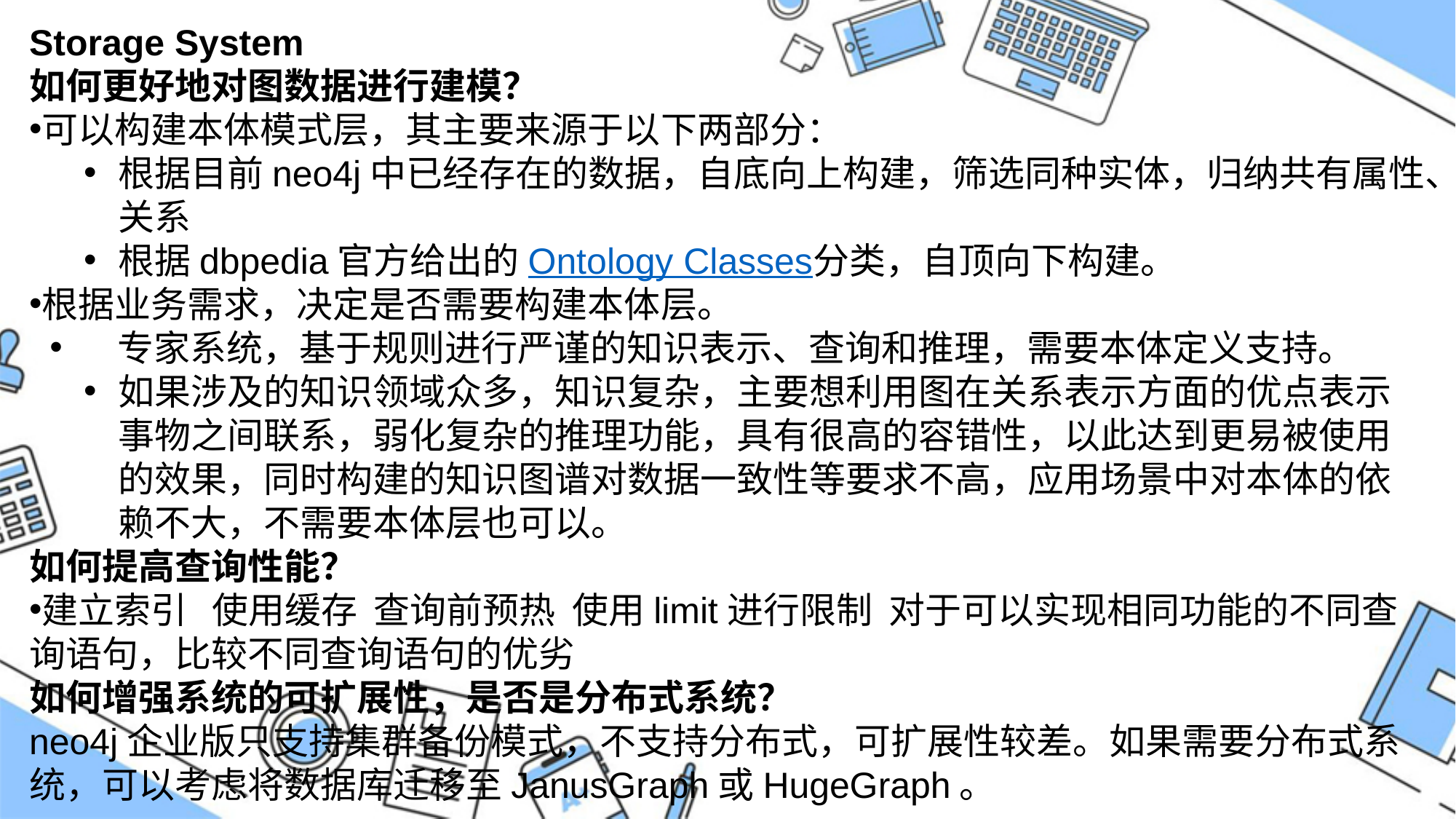

Storage System
如何更好地对图数据进⾏建模？
可以构建本体模式层，其主要来源于以下两部分：
根据目前neo4j中已经存在的数据，自底向上构建，筛选同种实体，归纳共有属性、关系
根据dbpedia官方给出的Ontology Classes分类，自顶向下构建。
根据业务需求，决定是否需要构建本体层。
   专家系统，基于规则进行严谨的知识表示、查询和推理，需要本体定义支持。
如果涉及的知识领域众多，知识复杂，主要想利用图在关系表示方面的优点表示事物之间联系，弱化复杂的推理功能，具有很高的容错性，以此达到更易被使用的效果，同时构建的知识图谱对数据一致性等要求不高，应用场景中对本体的依赖不大，不需要本体层也可以。
如何提高查询性能？
建立索引   使用缓存  查询前预热  使用limit进行限制  对于可以实现相同功能的不同查询语句，比较不同查询语句的优劣
如何增强系统的可扩展性，是否是分布式系统？
neo4j企业版只支持集群备份模式，不支持分布式，可扩展性较差。如果需要分布式系统，可以考虑将数据库迁移至JanusGraph或HugeGraph。